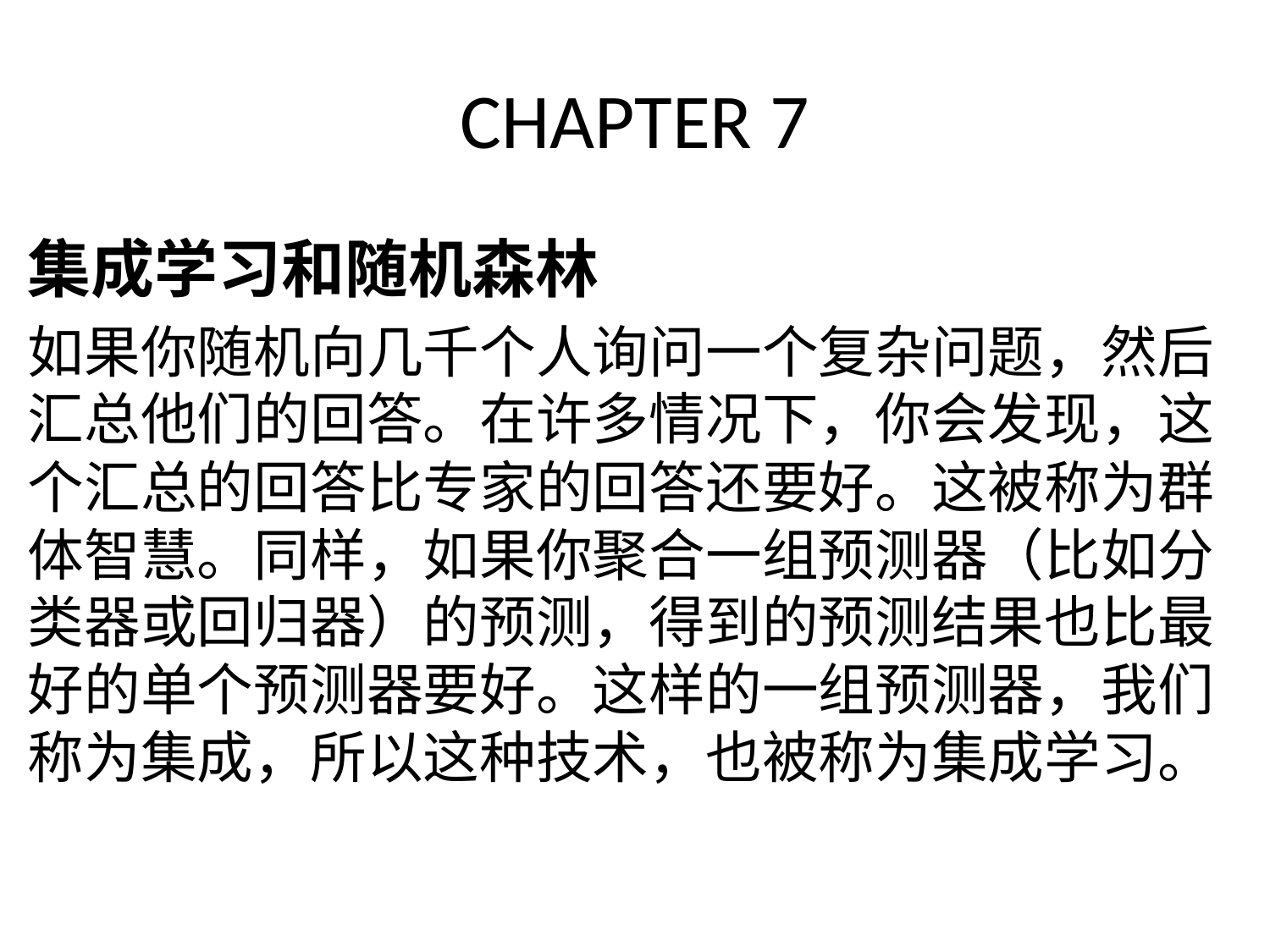

# CHAPTER 7
集成学习和随机森林
如果你随机向几千个人询问一个复杂问题，然后汇总他们的回答。在许多情况下，你会发现，这个汇总的回答比专家的回答还要好。这被称为群体智慧。同样，如果你聚合一组预测器（比如分类器或回归器）的预测，得到的预测结果也比最好的单个预测器要好。这样的一组预测器，我们称为集成，所以这种技术，也被称为集成学习。